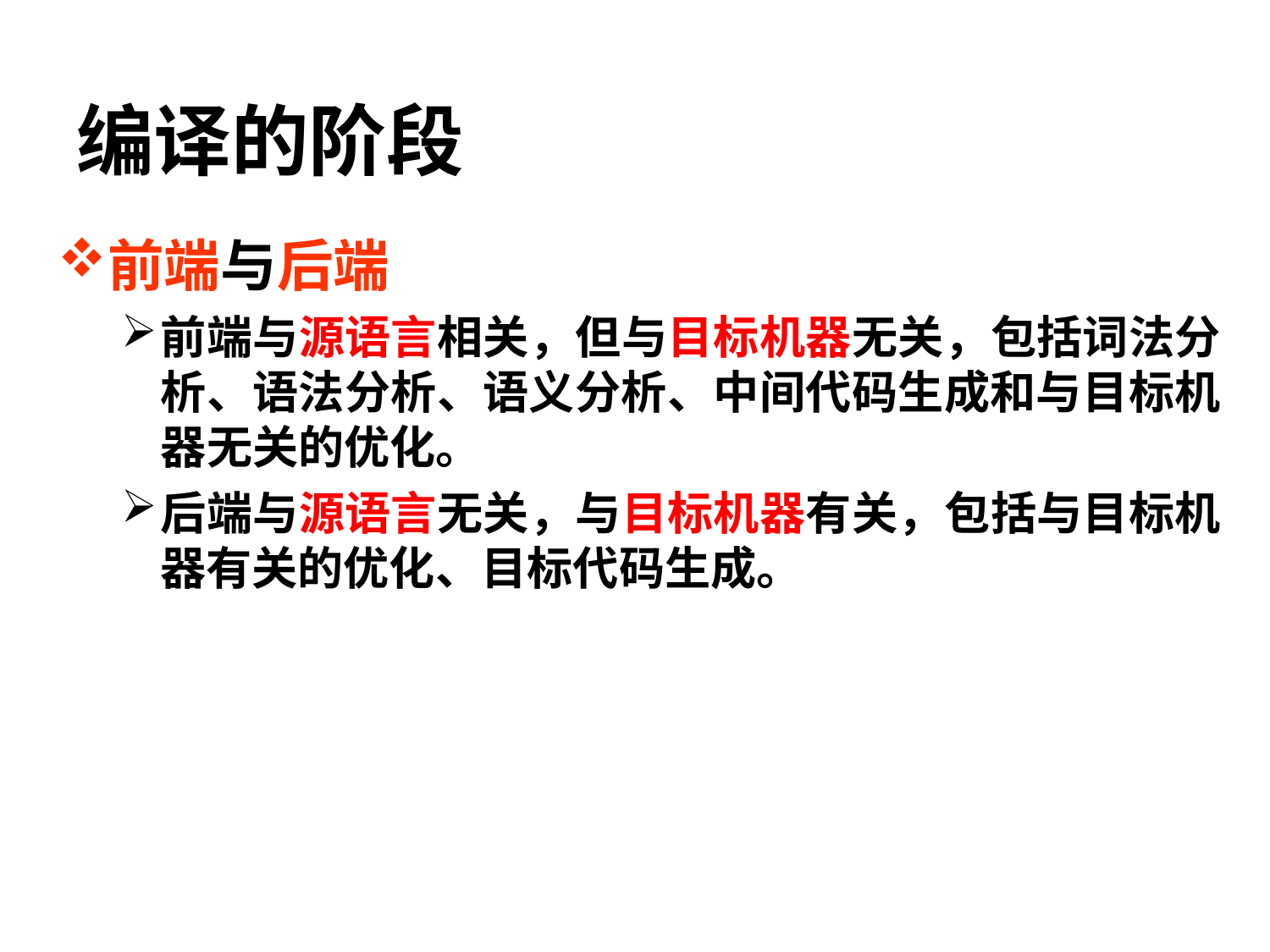

# 编译的阶段
前端与后端
前端与源语言相关，但与目标机器无关，包括词法分 析、语法分析、语义分析、中间代码生成和与目标机 器无关的优化。
后端与源语言无关，与目标机器有关，包括与目标机 器有关的优化、目标代码生成。